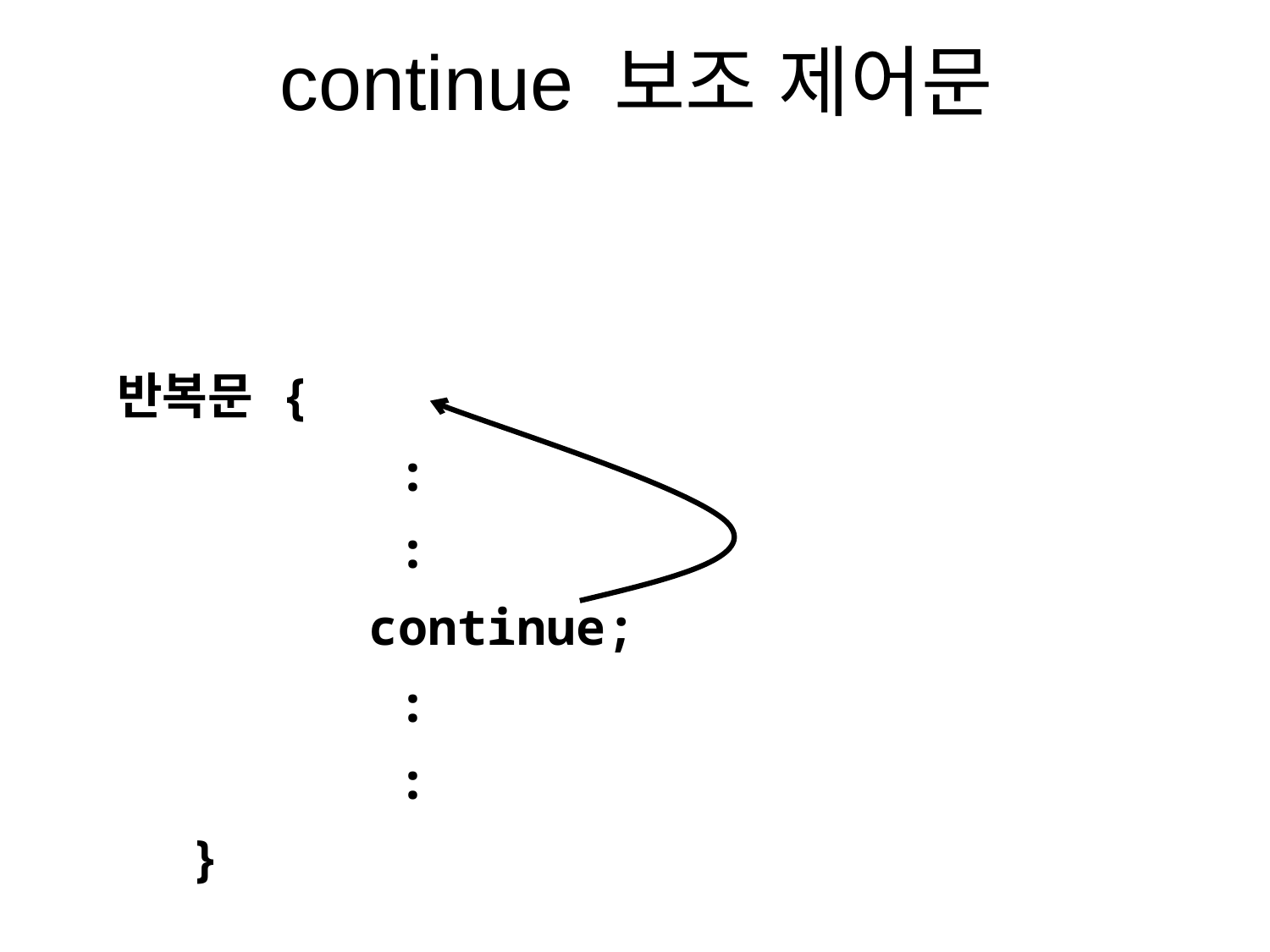

# continue 보조 제어문

| 반복문 {            :            :           continue;            :            :   } |
| --- |